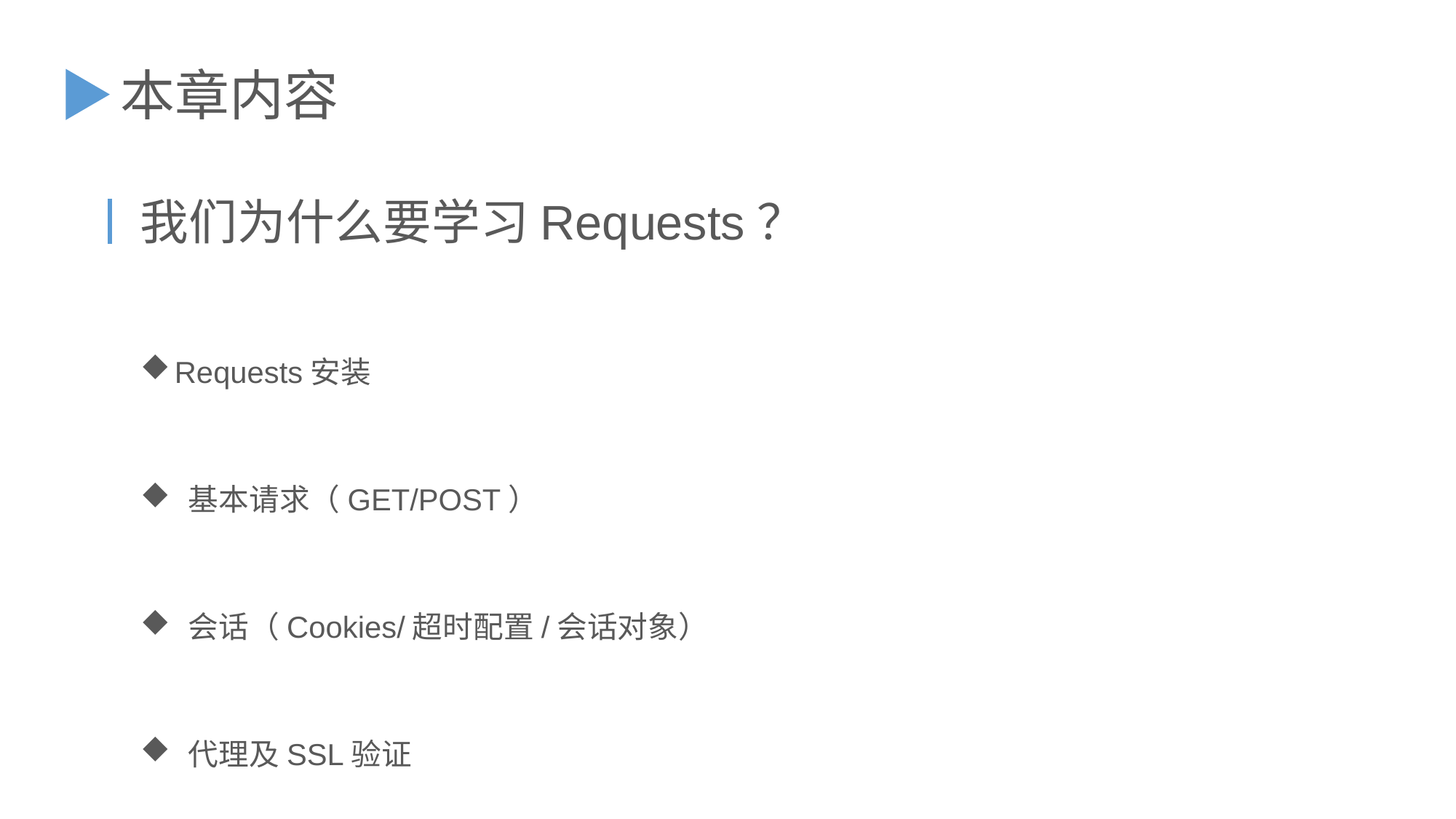

本章内容

我们为什么要学习Requests？

Requests安装

 基本请求（GET/POST）

 会话（Cookies/超时配置/会话对象）

 代理及SSL验证